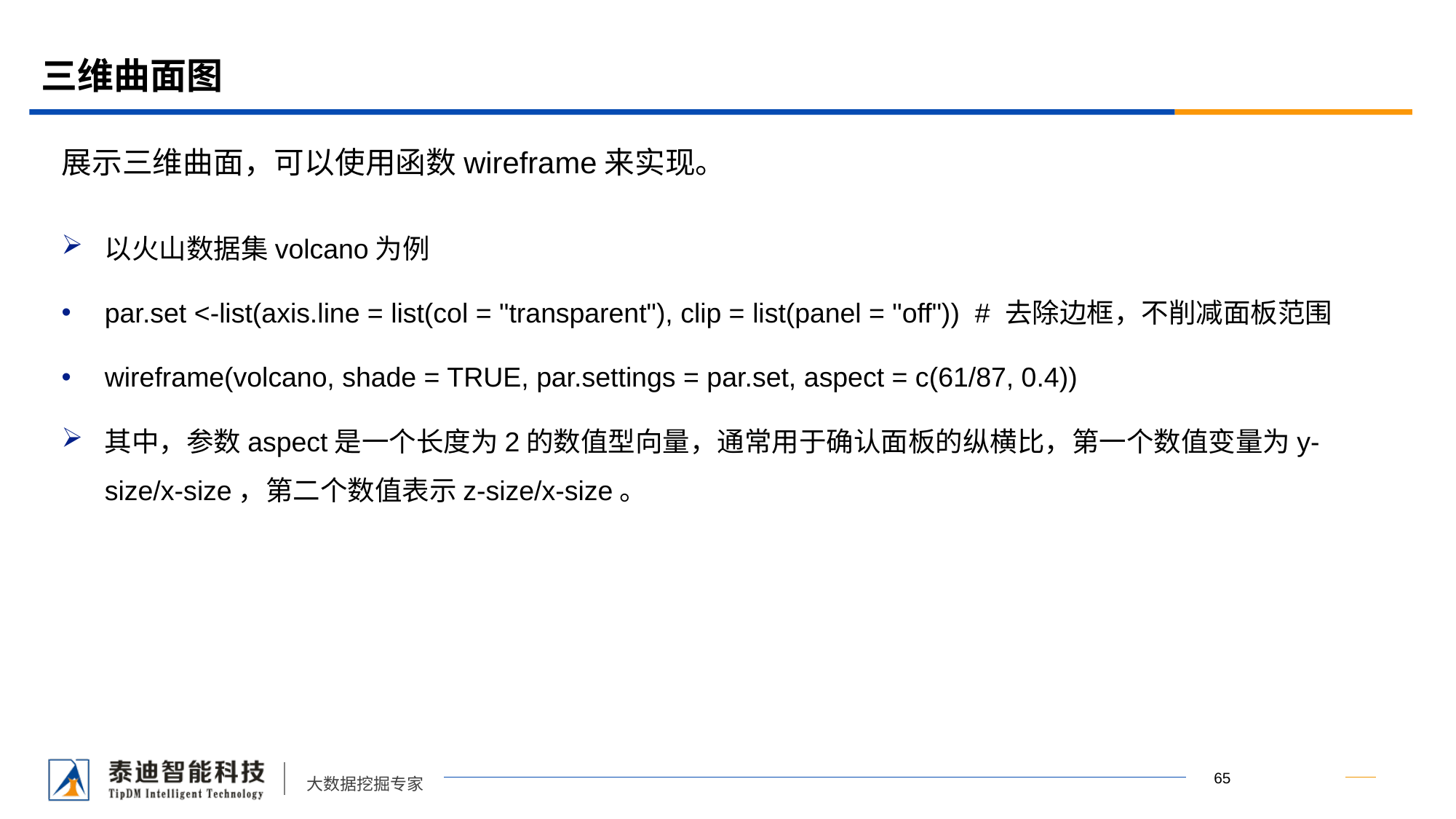

# 三维曲面图
展示三维曲面，可以使用函数wireframe来实现。
以火山数据集volcano为例
par.set <-list(axis.line = list(col = "transparent"), clip = list(panel = "off"))  # 去除边框，不削减面板范围
wireframe(volcano, shade = TRUE, par.settings = par.set, aspect = c(61/87, 0.4))
其中，参数aspect是一个长度为2的数值型向量，通常用于确认面板的纵横比，第一个数值变量为y-size/x-size，第二个数值表示z-size/x-size。